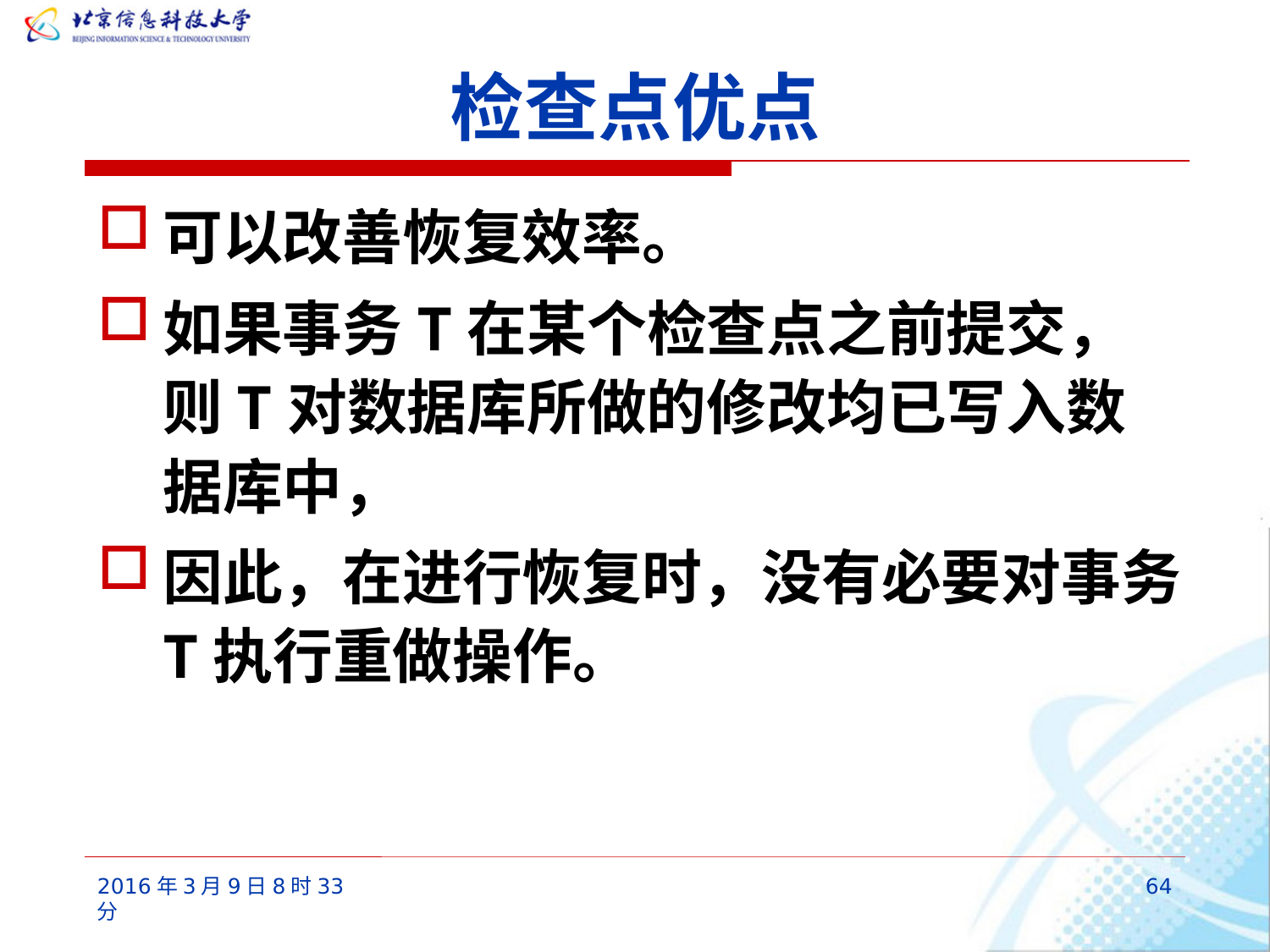

# 检查点优点
可以改善恢复效率。
如果事务T在某个检查点之前提交，则T对数据库所做的修改均已写入数据库中，
因此，在进行恢复时，没有必要对事务T执行重做操作。

2016年3月9日8时33分
64